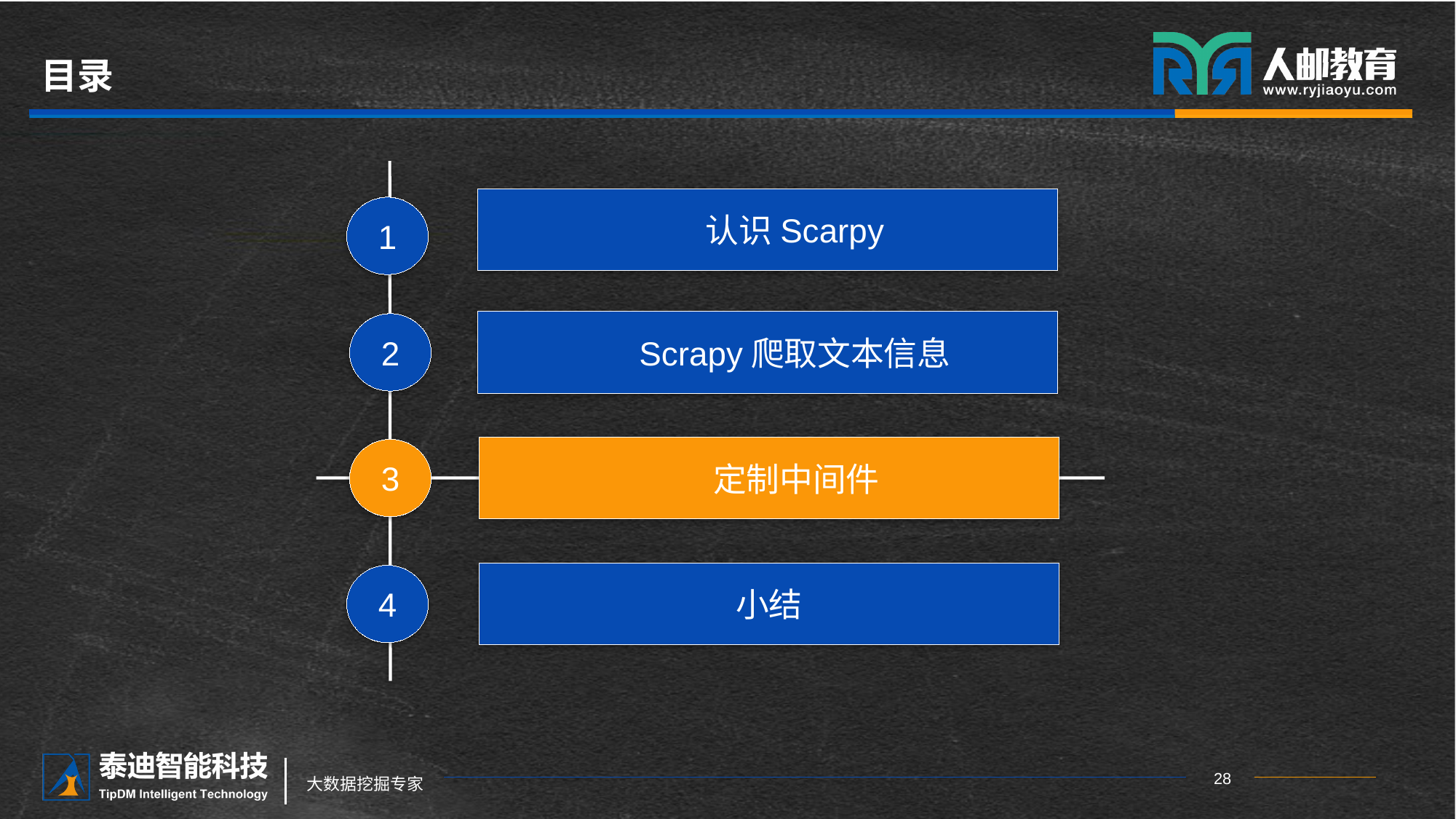

# 目录
认识Scarpy
1
Scrapy爬取文本信息
2
定制中间件
3

小结
4